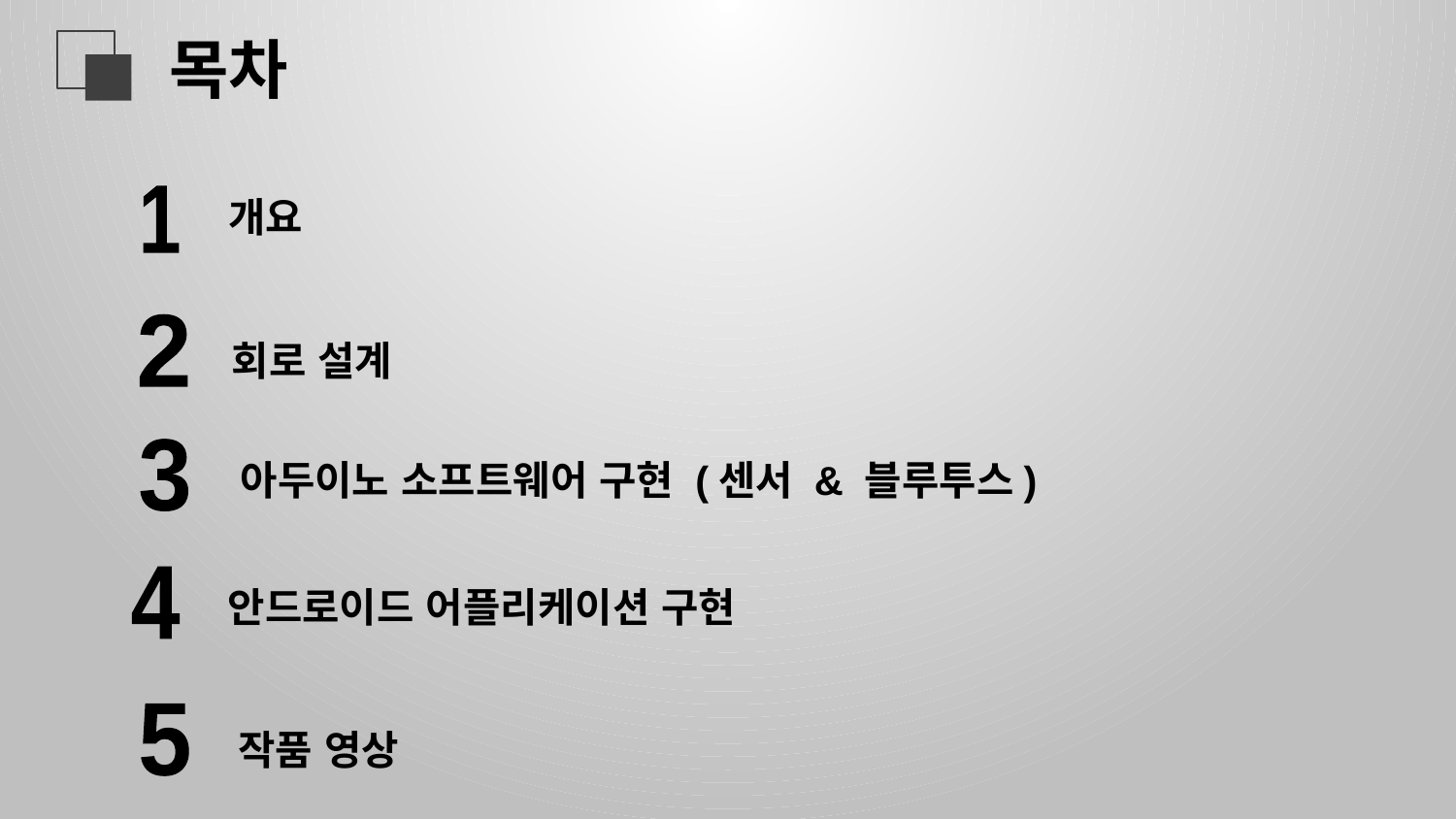

목차

개요
1
2
회로 설계
아두이노 소프트웨어 구현 (센서 & 블루투스)
3
안드로이드 어플리케이션 구현
4
5
작품 영상